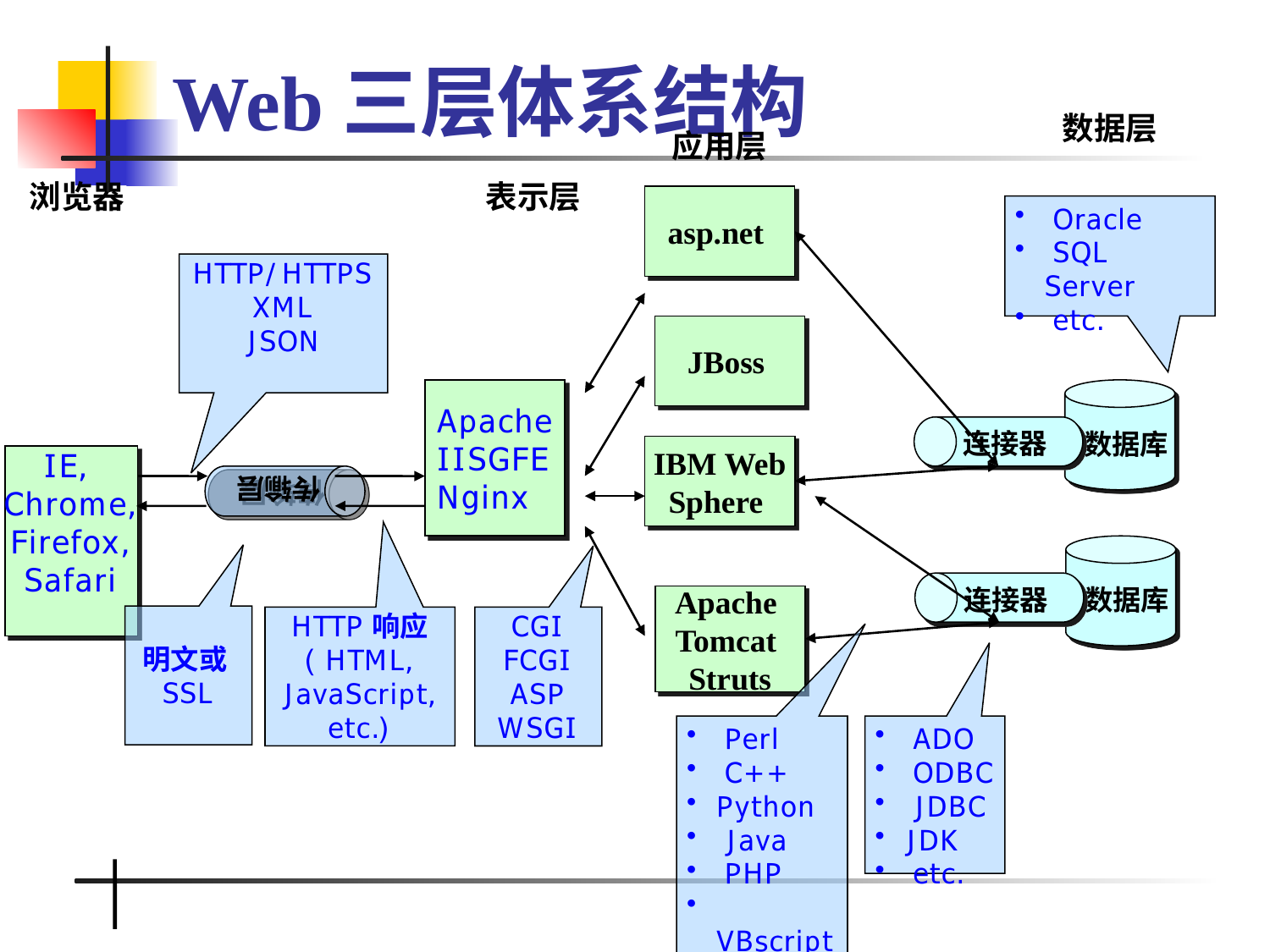

# Web三层体系结构
数据层
应用层
浏览器
表示层
asp.net
 Oracle
 SQL Server
 etc.
HTTP/HTTPS
XML
JSON

JBoss
Apache
IISGFE
Nginx
连接器
  数据库
传输层
IBM Web
Sphere
IE,
Chrome,
Firefox,
Safari

连接器
  数据库
Apache
Tomcat
Struts
明文或SSL
HTTP响应
( HTML, JavaScript, etc.)
CGI
FCGI
ASP
WSGI
 ADO
 ODBC
 JDBC
JDK
 etc.
 Perl
 C++
Python
 Java
 PHP
 VBscript